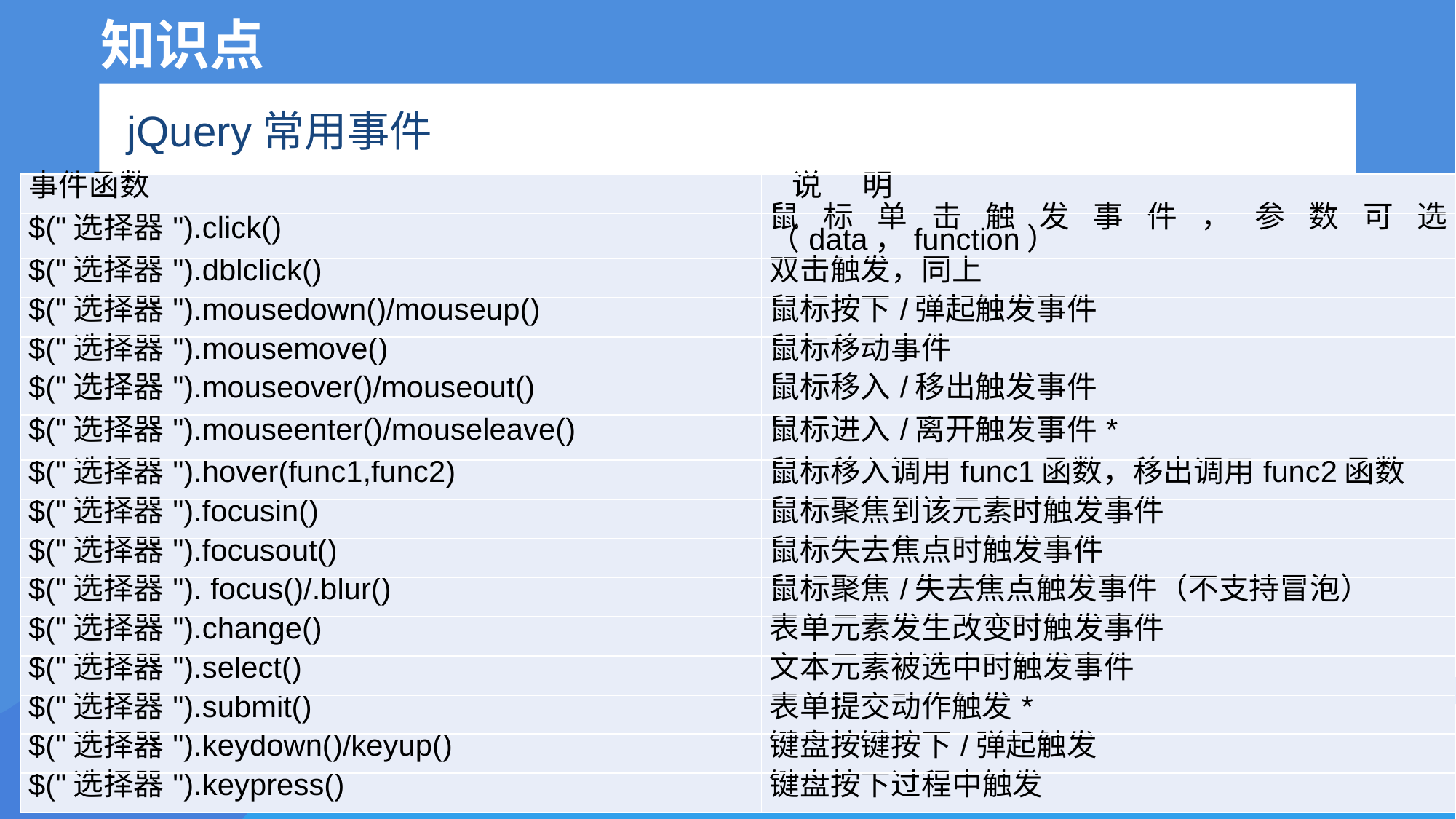

# 知识点
jQuery常用事件
| 事件函数 | 说 明 |
| --- | --- |
| $("选择器").click() | 鼠标单击触发事件，参数可选（data，function） |
| $("选择器").dblclick() | 双击触发，同上 |
| $("选择器").mousedown()/mouseup() | 鼠标按下/弹起触发事件 |
| $("选择器").mousemove() | 鼠标移动事件 |
| $("选择器").mouseover()/mouseout() | 鼠标移入/移出触发事件 |
| $("选择器").mouseenter()/mouseleave() | 鼠标进入/离开触发事件\* |
| $("选择器").hover(func1,func2) | 鼠标移入调用func1函数，移出调用func2函数 |
| $("选择器").focusin() | 鼠标聚焦到该元素时触发事件 |
| $("选择器").focusout() | 鼠标失去焦点时触发事件 |
| $("选择器"). focus()/.blur() | 鼠标聚焦/失去焦点触发事件（不支持冒泡） |
| $("选择器").change() | 表单元素发生改变时触发事件 |
| $("选择器").select() | 文本元素被选中时触发事件 |
| $("选择器").submit() | 表单提交动作触发\* |
| $("选择器").keydown()/keyup() | 键盘按键按下/弹起触发 |
| $("选择器").keypress() | 键盘按下过程中触发 |